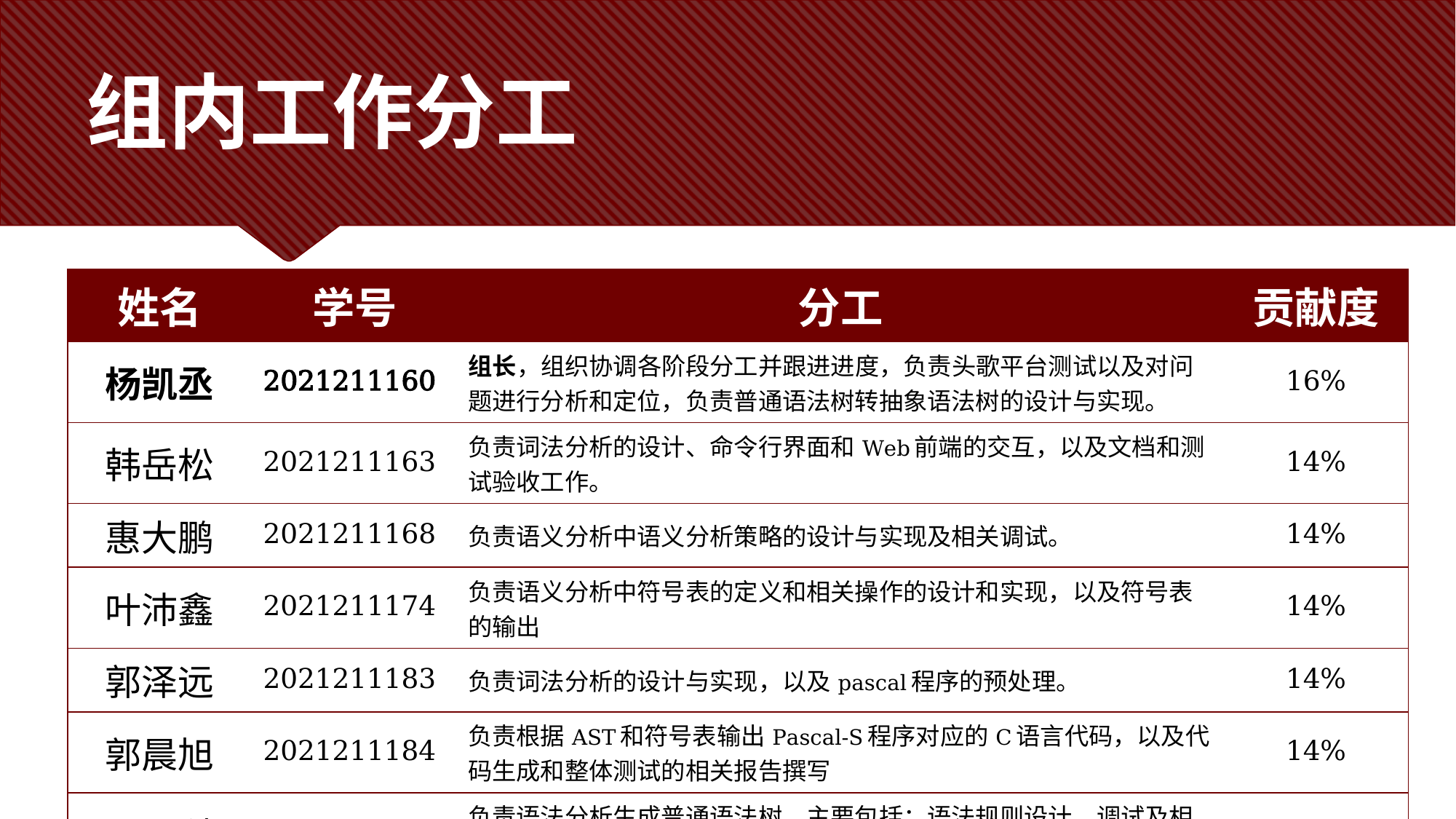

# 组内工作分工
| 姓名 | 学号 | 分工 | 贡献度 |
| --- | --- | --- | --- |
| 杨凯丞 | 2021211160 | 组长，组织协调各阶段分工并跟进进度，负责头歌平台测试以及对问题进行分析和定位，负责普通语法树转抽象语法树的设计与实现。 | 16% |
| 韩岳松 | 2021211163 | 负责词法分析的设计、命令行界面和Web前端的交互，以及文档和测试验收工作。 | 14% |
| 惠大鹏 | 2021211168 | 负责语义分析中语义分析策略的设计与实现及相关调试。 | 14% |
| 叶沛鑫 | 2021211174 | 负责语义分析中符号表的定义和相关操作的设计和实现，以及符号表的输出 | 14% |
| 郭泽远 | 2021211183 | 负责词法分析的设计与实现，以及pascal程序的预处理。 | 14% |
| 郭晨旭 | 2021211184 | 负责根据AST和符号表输出Pascal-S程序对应的C语言代码，以及代码生成和整体测试的相关报告撰写 | 14% |
| 吴显科 | 2021211391 | 负责语法分析生成普通语法树，主要包括：语法规则设计、调试及相关测试的设计 | 14% |